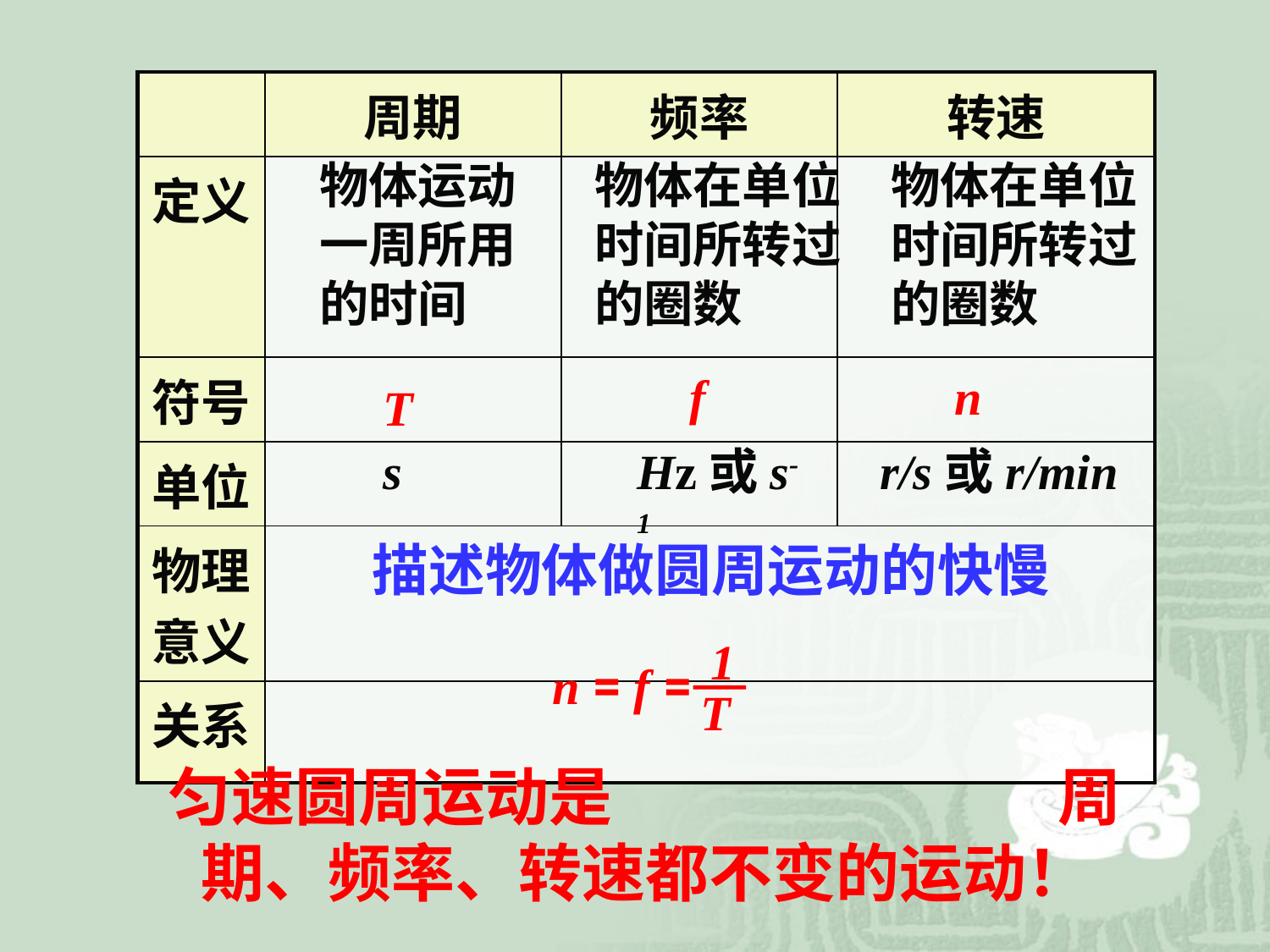

|  | 周期 | 频率 | 转速 |
| --- | --- | --- | --- |
| 定义 |  |  |  |
| 符号 |  |  |  |
| 单位 |  |  |  |
| 物理意义 |  |  |  |
| 关系 |  |  |  |
物体运动一周所用的时间
物体在单位时间所转过的圈数
物体在单位时间所转过的圈数
f
n
T
s
Hz或s-1
r/s或r/min
描述物体做圆周运动的快慢
1
n = f =
T

匀速圆周运动是                               周期、频率、转速都不变的运动！